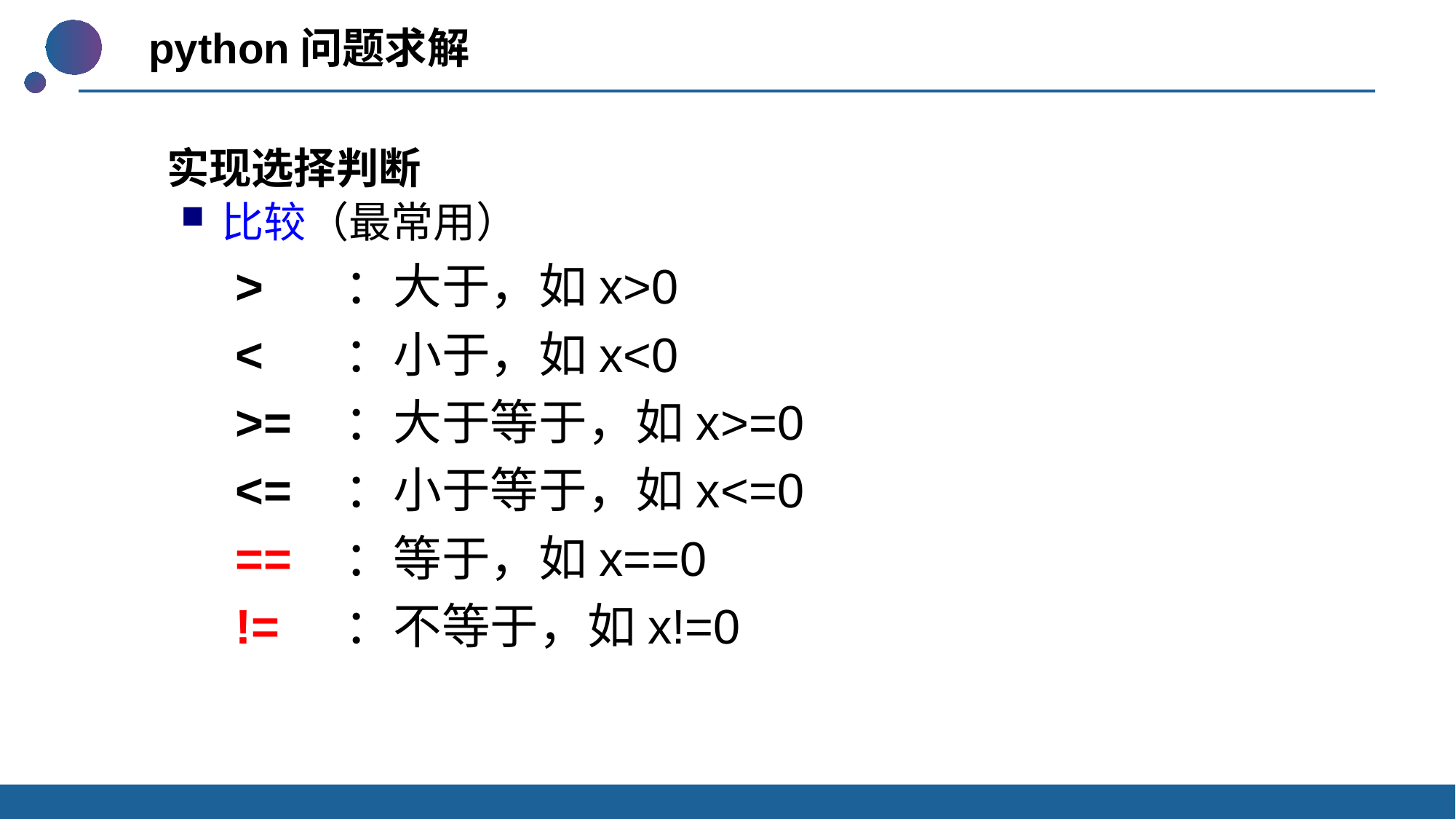

python问题求解

   实现选择判断
比较（最常用）
>	：大于，如x>0
<	：小于，如x<0
>=	：大于等于，如x>=0
<=	：小于等于，如x<=0
==	：等于，如x==0
!=	：不等于，如x!=0

27